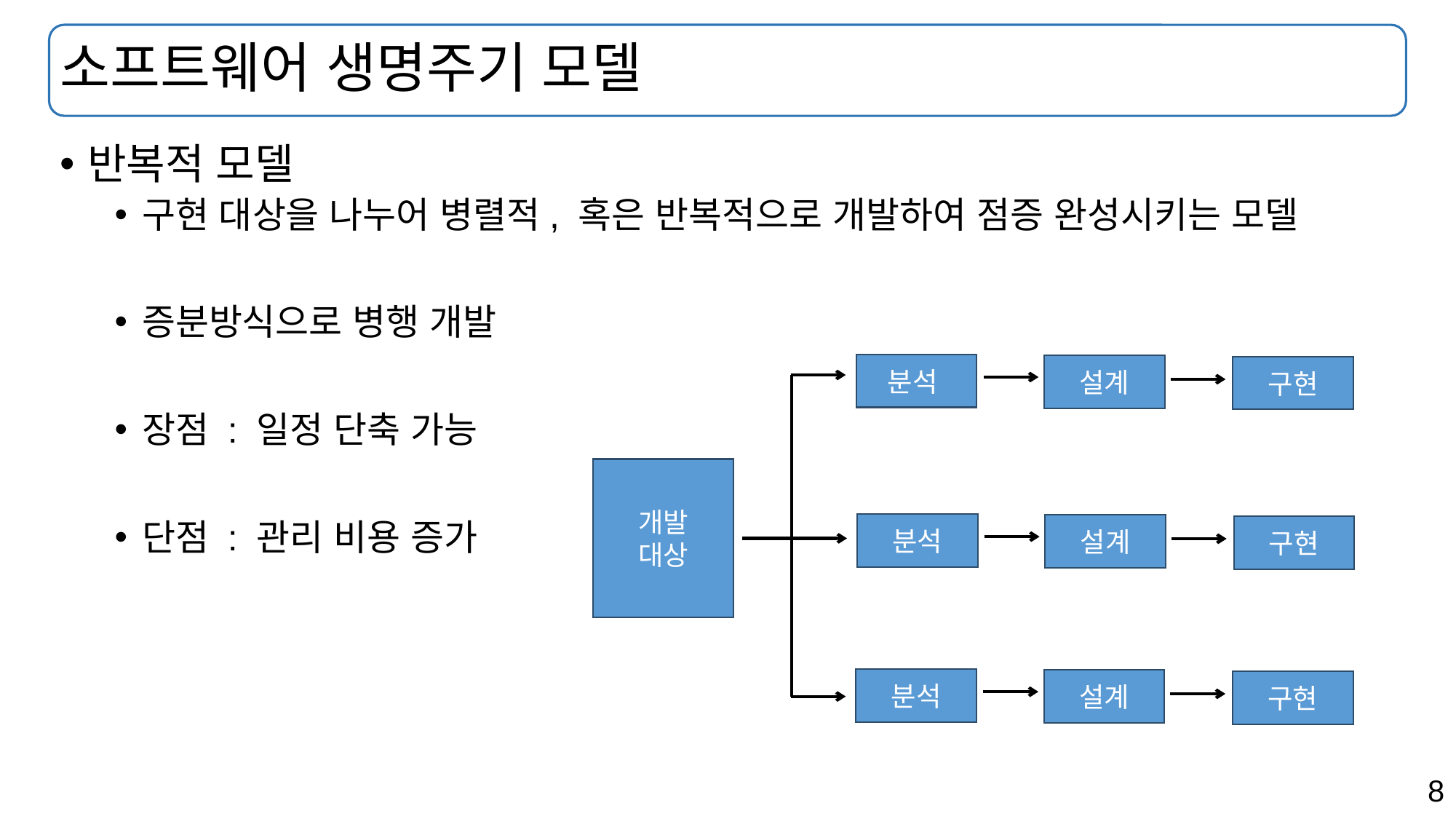

# 소프트웨어 생명주기 모델
반복적 모델
구현 대상을 나누어 병렬적, 혹은 반복적으로 개발하여 점증 완성시키는 모델

증분방식으로 병행 개발

장점 : 일정 단축 가능

단점 : 관리 비용 증가

분석
설계
구현
개발
대상
분석
설계
구현
분석
설계
구현